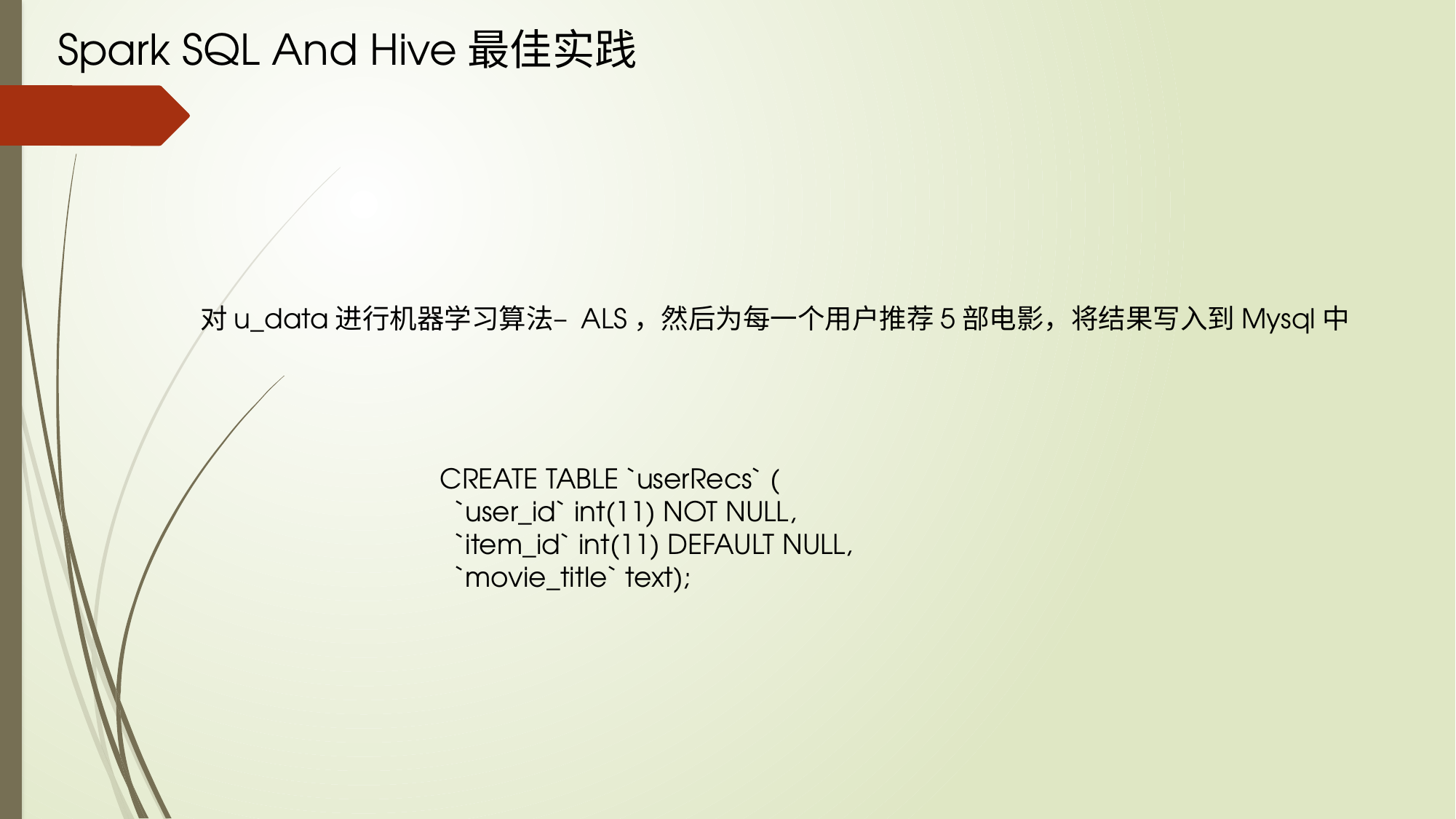

Spark SQL And Hive最佳实践
对u_data进行机器学习算法– ALS，然后为每一个用户推荐5部电影，将结果写入到Mysql中
CREATE TABLE `userRecs` (
  `user_id` int(11) NOT NULL,
  `item_id` int(11) DEFAULT NULL,
  `movie_title` text);